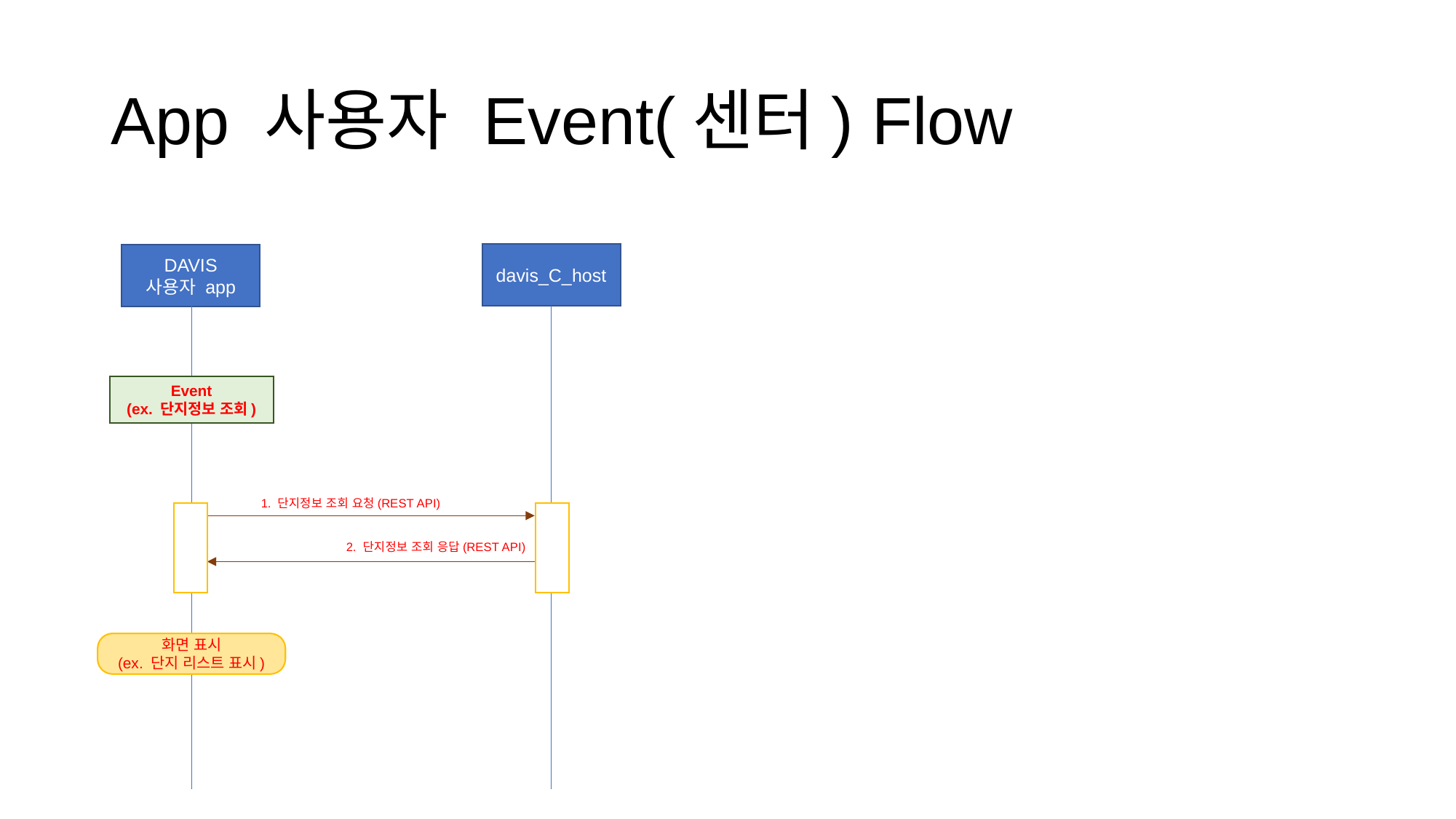

# App 사용자 Event(센터) Flow
davis_C_host
DAVIS
사용자 app
Event
(ex. 단지정보 조회)
1. 단지정보 조회 요청(REST API)

2. 단지정보 조회 응답(REST API)
화면 표시
(ex. 단지 리스트 표시)